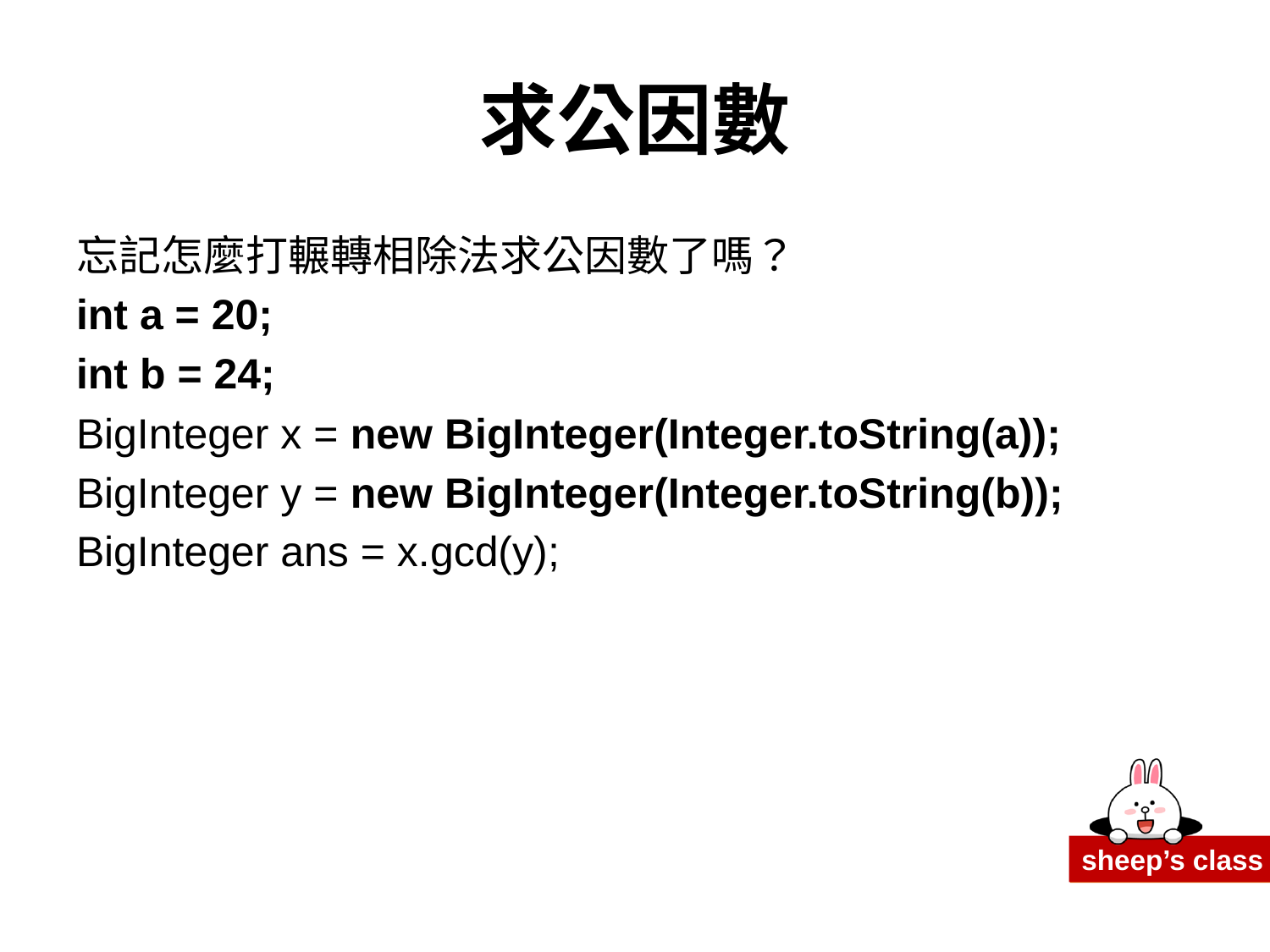

# 求公因數
忘記怎麼打輾轉相除法求公因數了嗎？
int a = 20;
int b = 24;
BigInteger x = new BigInteger(Integer.toString(a));
BigInteger y = new BigInteger(Integer.toString(b));
BigInteger ans = x.gcd(y);